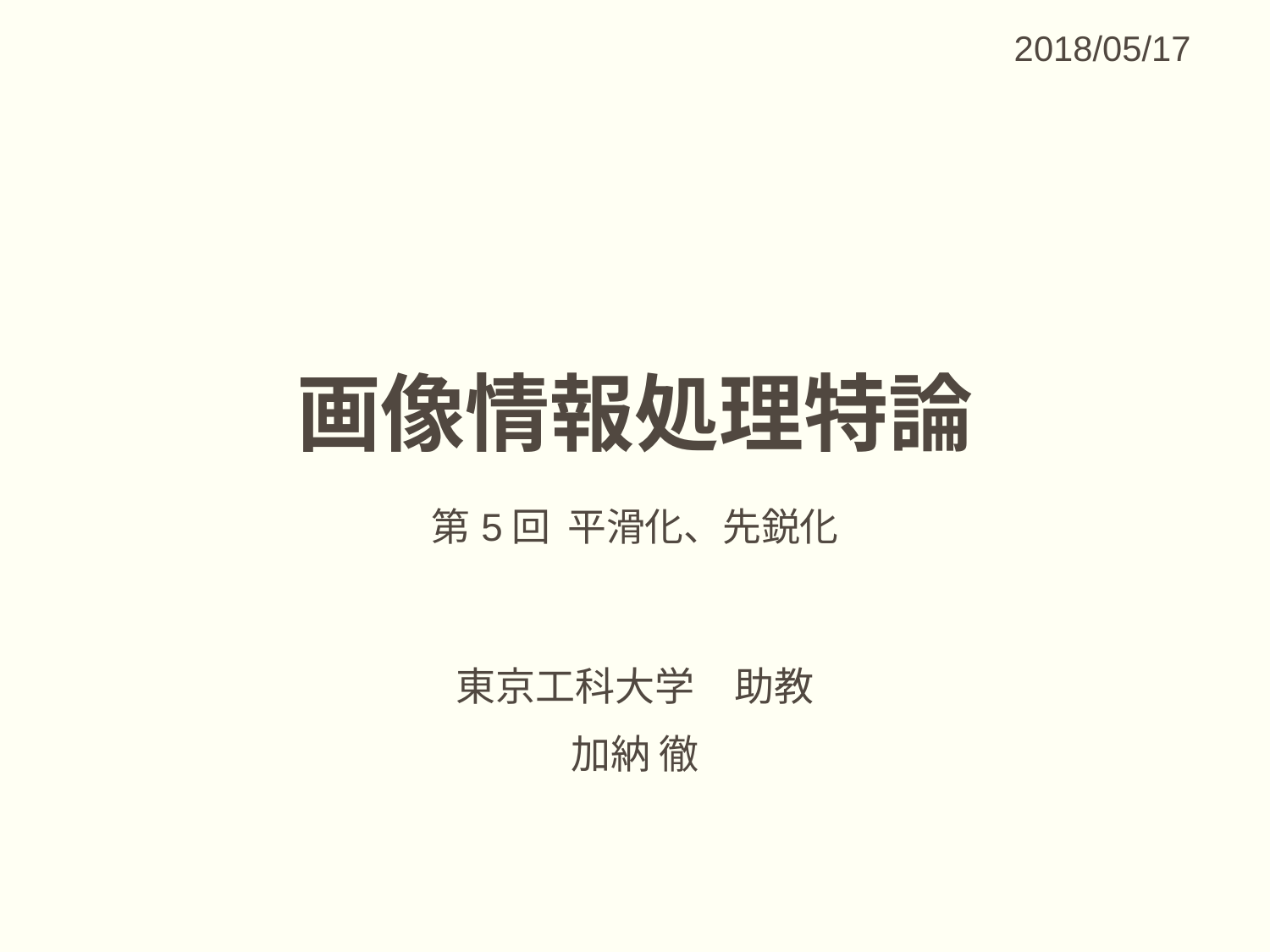

2018/05/17
# 画像情報処理特論 第5回  平滑化、先鋭化
東京工科大学　助教
加納 徹